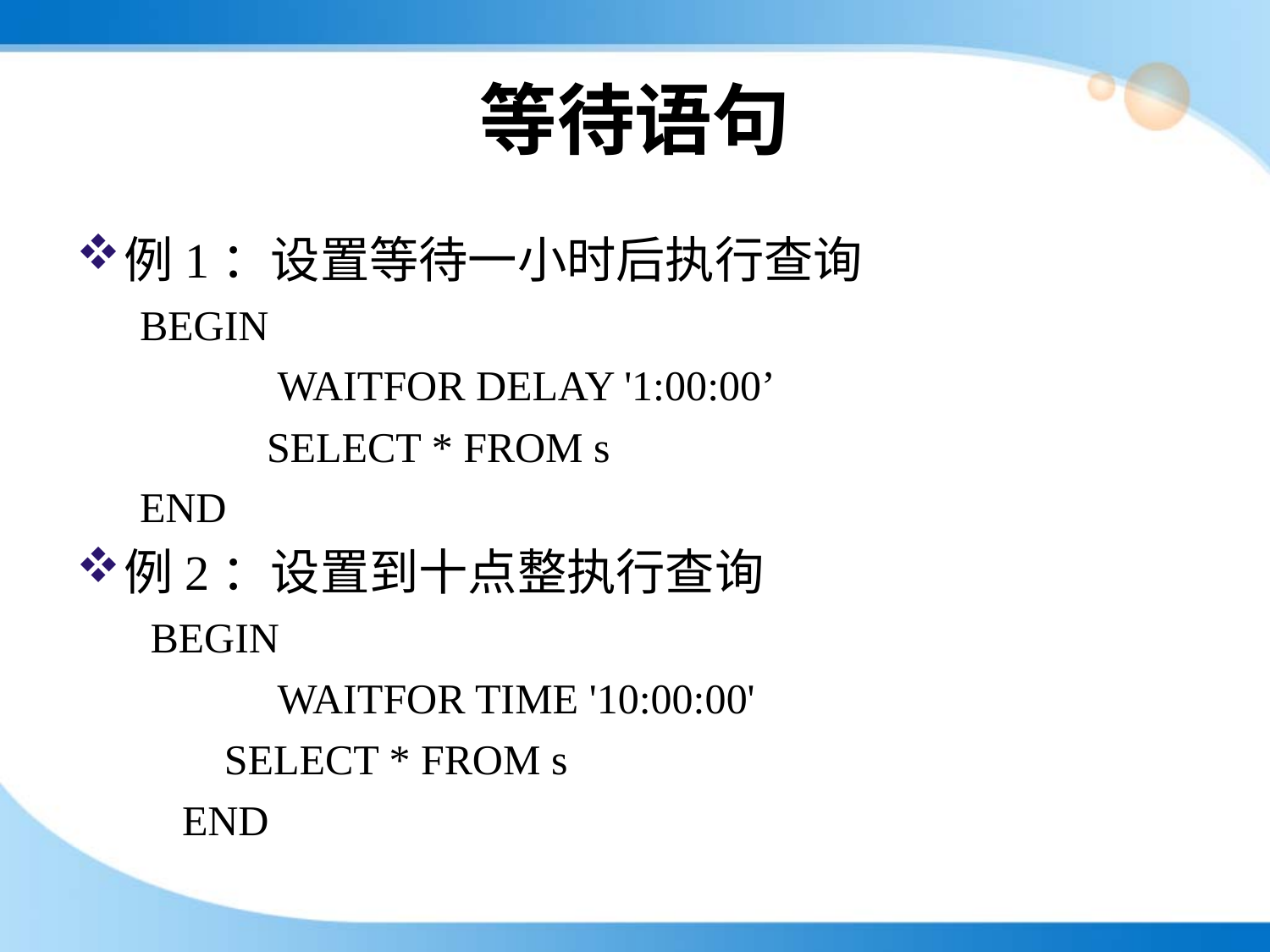

# 等待语句
例1：设置等待一小时后执行查询
BEGIN
	 WAITFOR DELAY '1:00:00’
	SELECT * FROM s
END
例2：设置到十点整执行查询
 BEGIN
	 WAITFOR TIME '10:00:00'
        SELECT * FROM s
    END